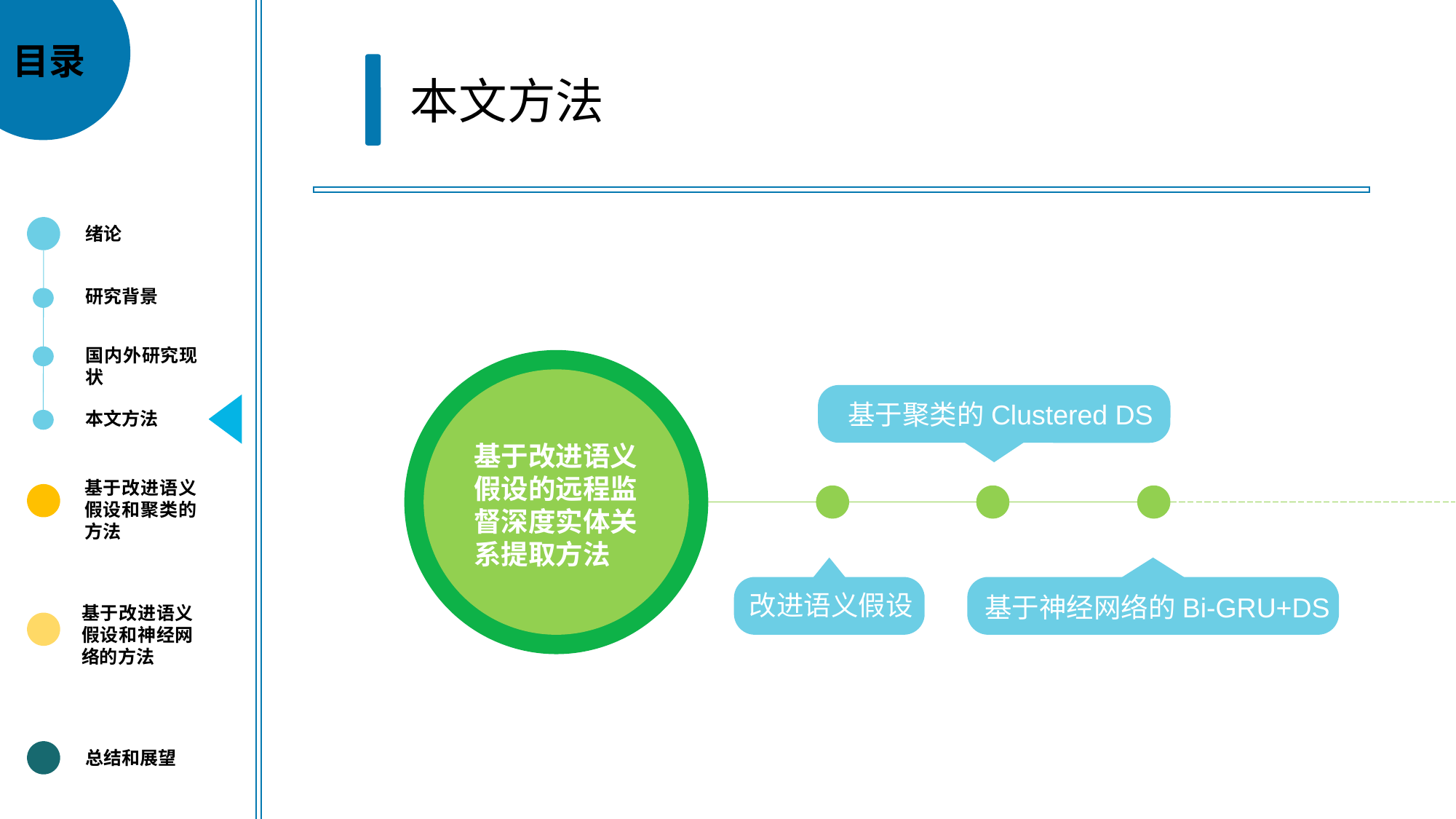

目录

本文方法

绪论

研究背景

国内外研究现状

基于聚类的Clustered DS
本文方法

基于改进语义假设的远程监督深度实体关系提取方法
基于改进语义假设和聚类的方法

改进语义假设
基于神经网络的Bi-GRU+DS
基于改进语义假设和神经网络的方法

总结和展望